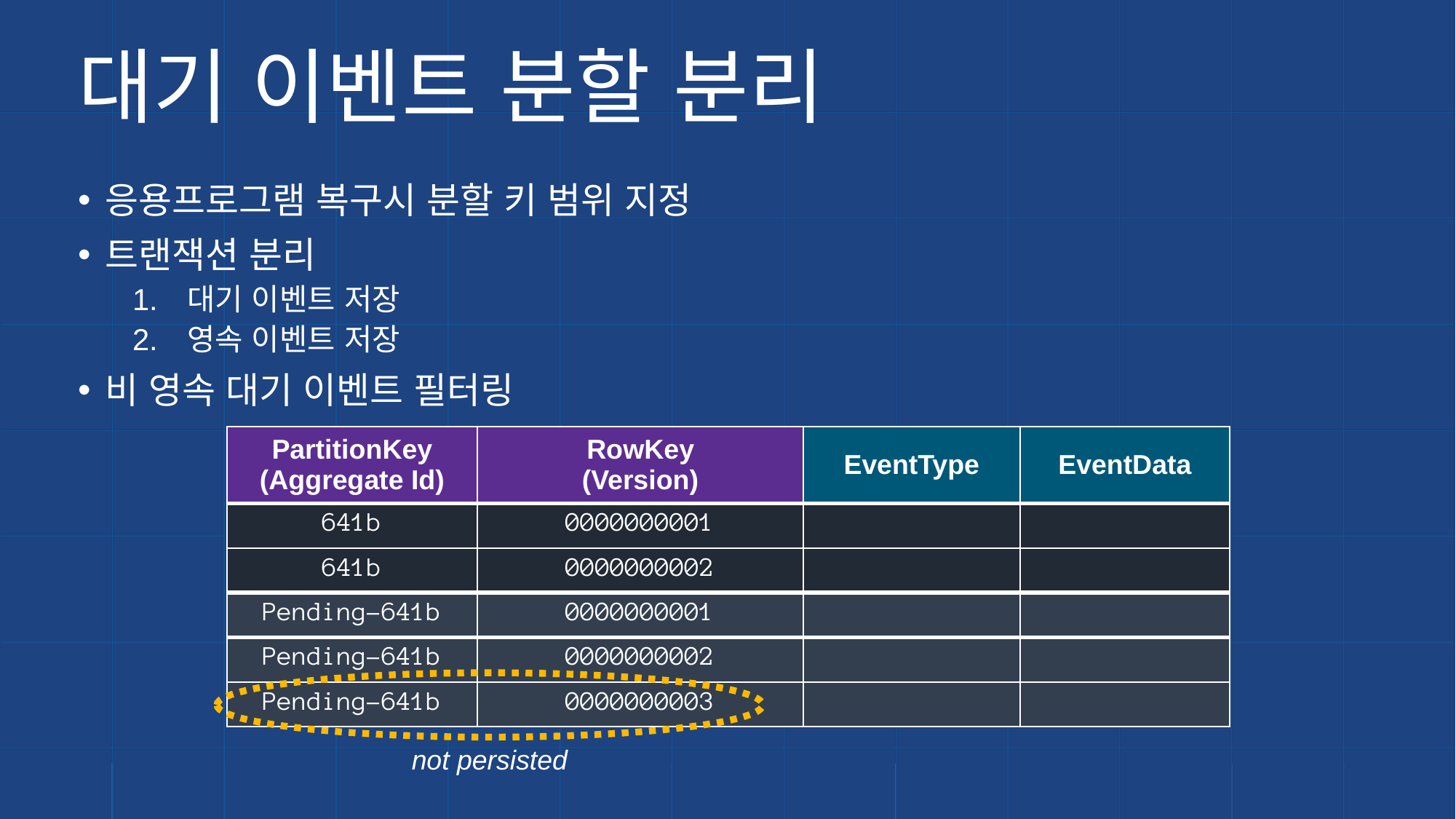

# 대기 이벤트 분할 분리
응용프로그램 복구시 분할 키 범위 지정
트랜잭션 분리
대기 이벤트 저장
영속 이벤트 저장
비 영속 대기 이벤트 필터링
| PartitionKey (Aggregate Id) | RowKey (Version) | EventType | EventData |
| --- | --- | --- | --- |
| 641b | 0000000001 |  |  |
| 641b | 0000000002 |  |  |
| Pending-641b | 0000000001 |  |  |
| Pending-641b | 0000000002 |  |  |
| Pending-641b | 0000000003 |  |  |

not persisted